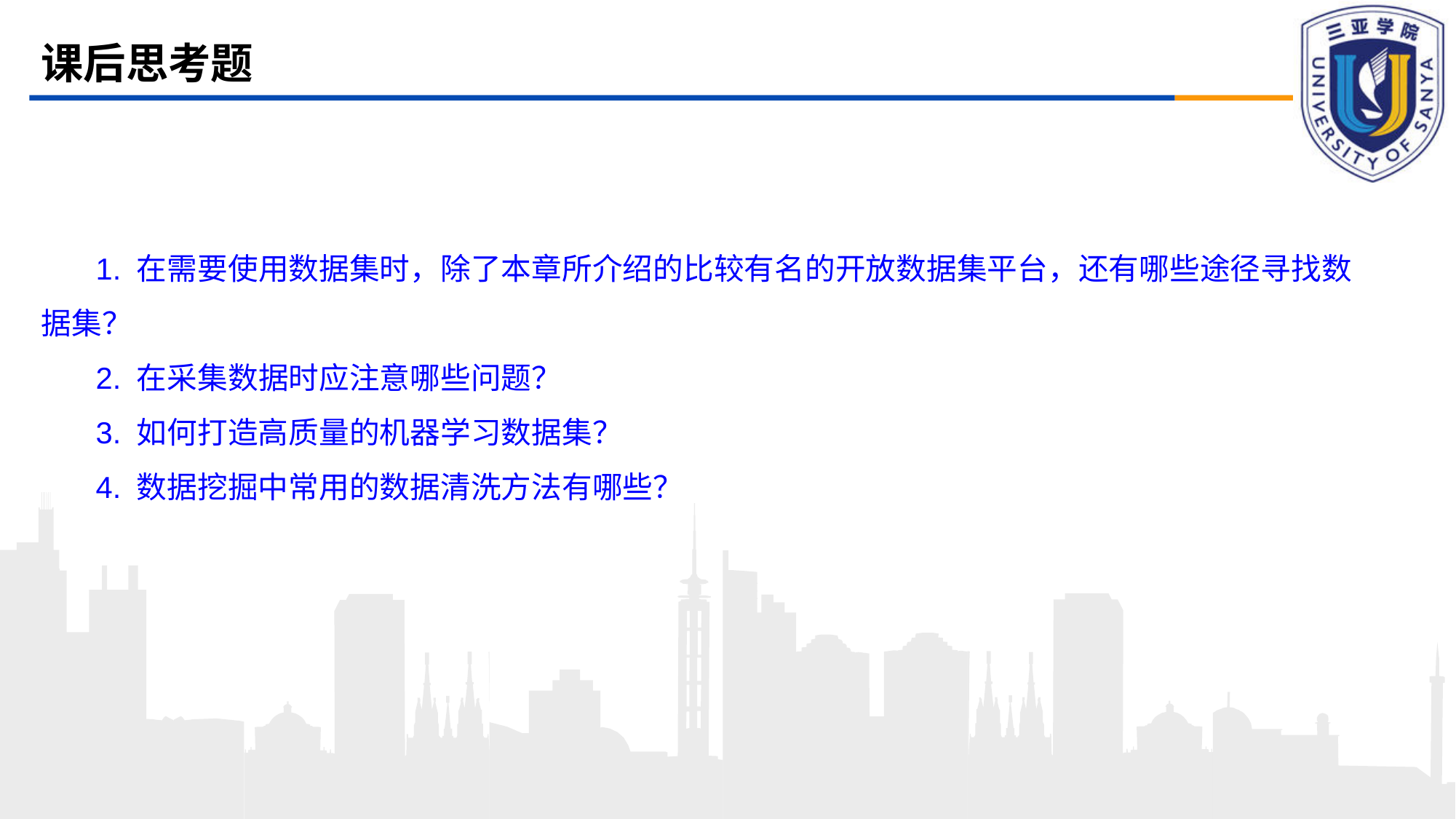

# 课后思考题
1. 在需要使用数据集时，除了本章所介绍的比较有名的开放数据集平台，还有哪些途径寻找数据集？
2. 在采集数据时应注意哪些问题？
3. 如何打造高质量的机器学习数据集？
4. 数据挖掘中常用的数据清洗方法有哪些？